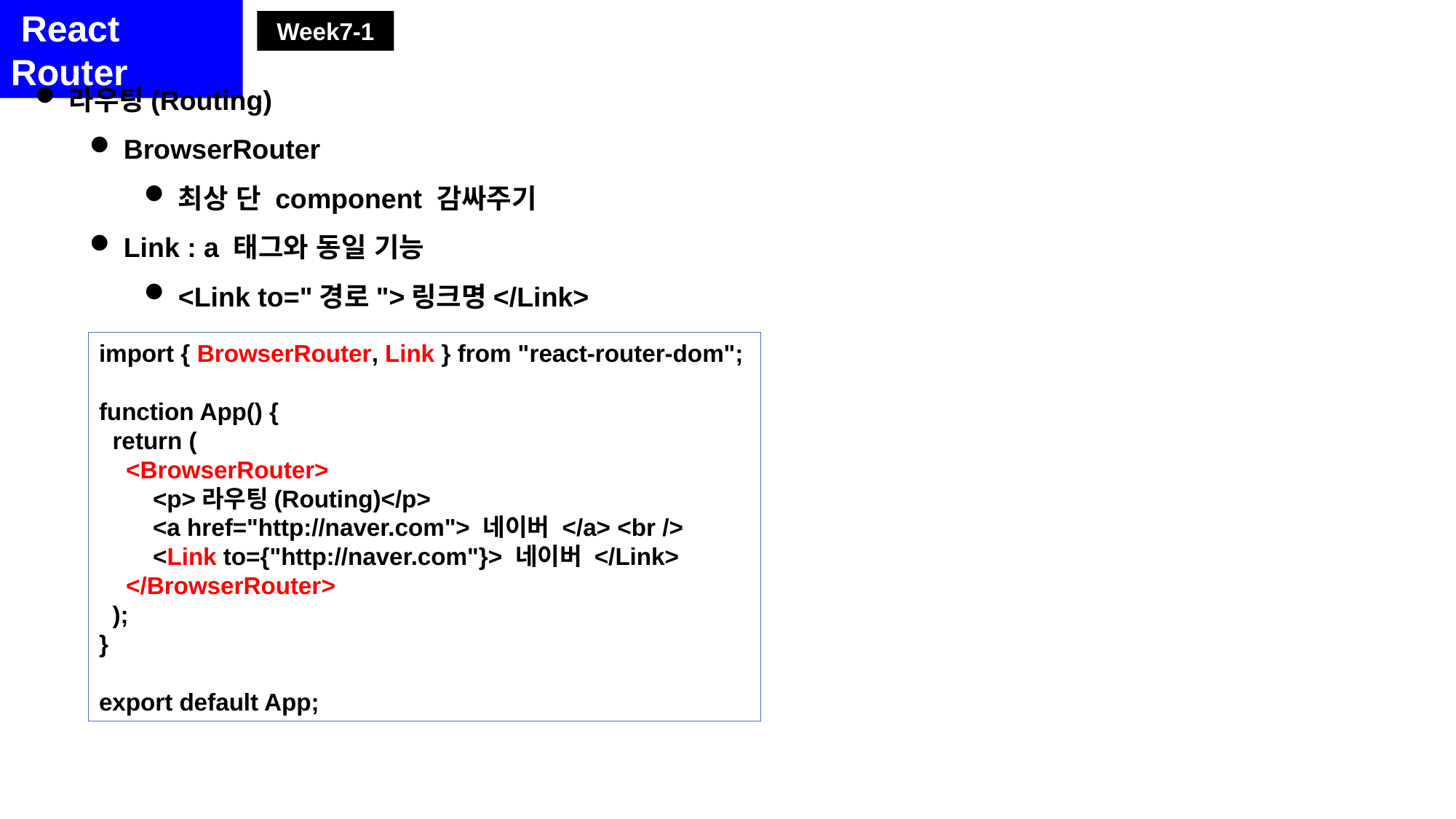

React Router
Week7-1
라우팅(Routing)
BrowserRouter
최상 단 component 감싸주기
Link : a 태그와 동일 기능
<Link to="경로">링크명</Link>

import { BrowserRouter, Link } from "react-router-dom";
function App() {
  return (
    <BrowserRouter>
        <p>라우팅(Routing)</p>
        <a href="http://naver.com"> 네이버 </a> <br />
        <Link to={"http://naver.com"}> 네이버 </Link>
    </BrowserRouter>
  );
}
export default App;